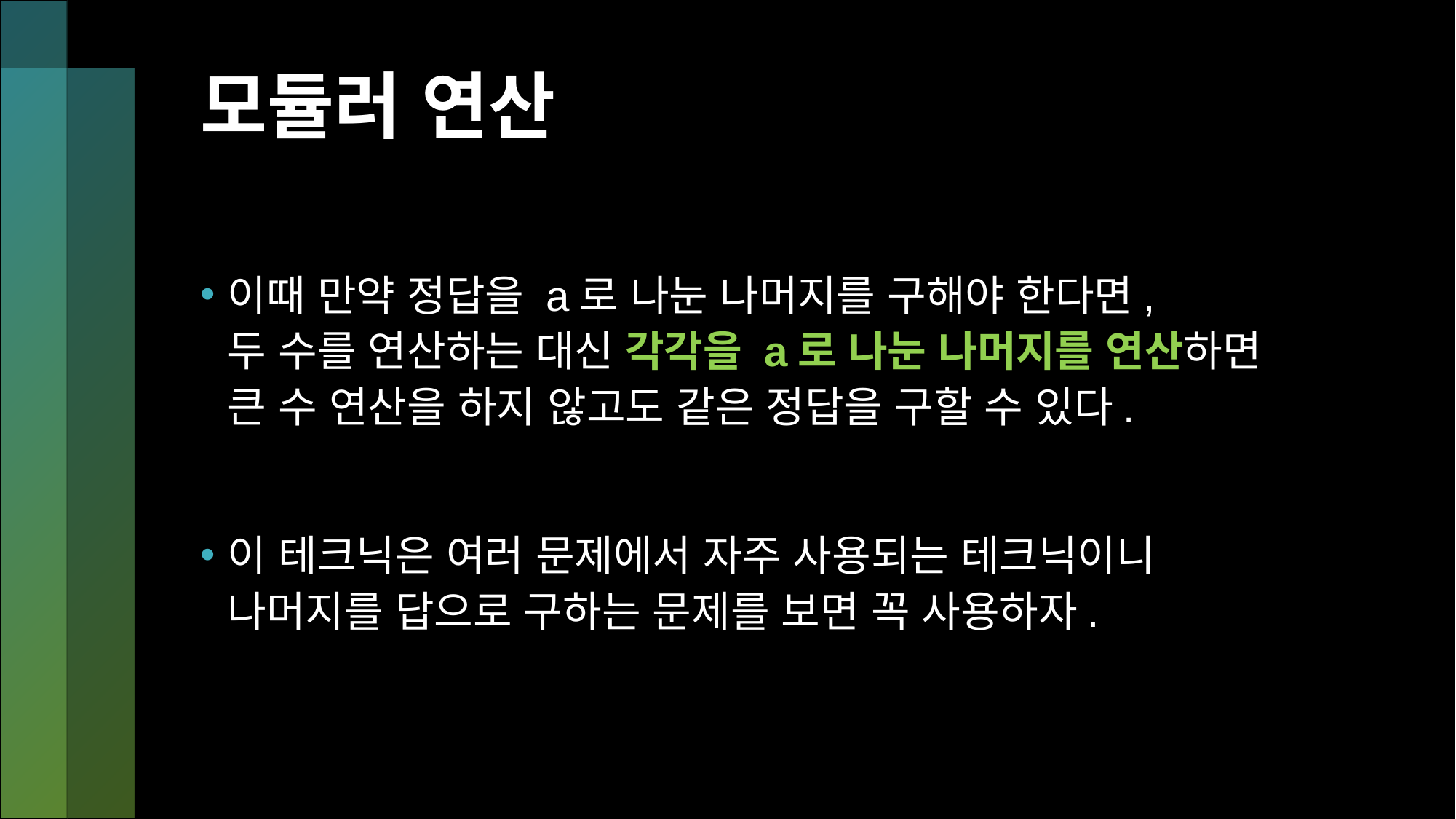

# 모듈러 연산
이때 만약 정답을 a로 나눈 나머지를 구해야 한다면,
두 수를 연산하는 대신 각각을 a로 나눈 나머지를 연산하면
큰 수 연산을 하지 않고도 같은 정답을 구할 수 있다.

이 테크닉은 여러 문제에서 자주 사용되는 테크닉이니
나머지를 답으로 구하는 문제를 보면 꼭 사용하자.